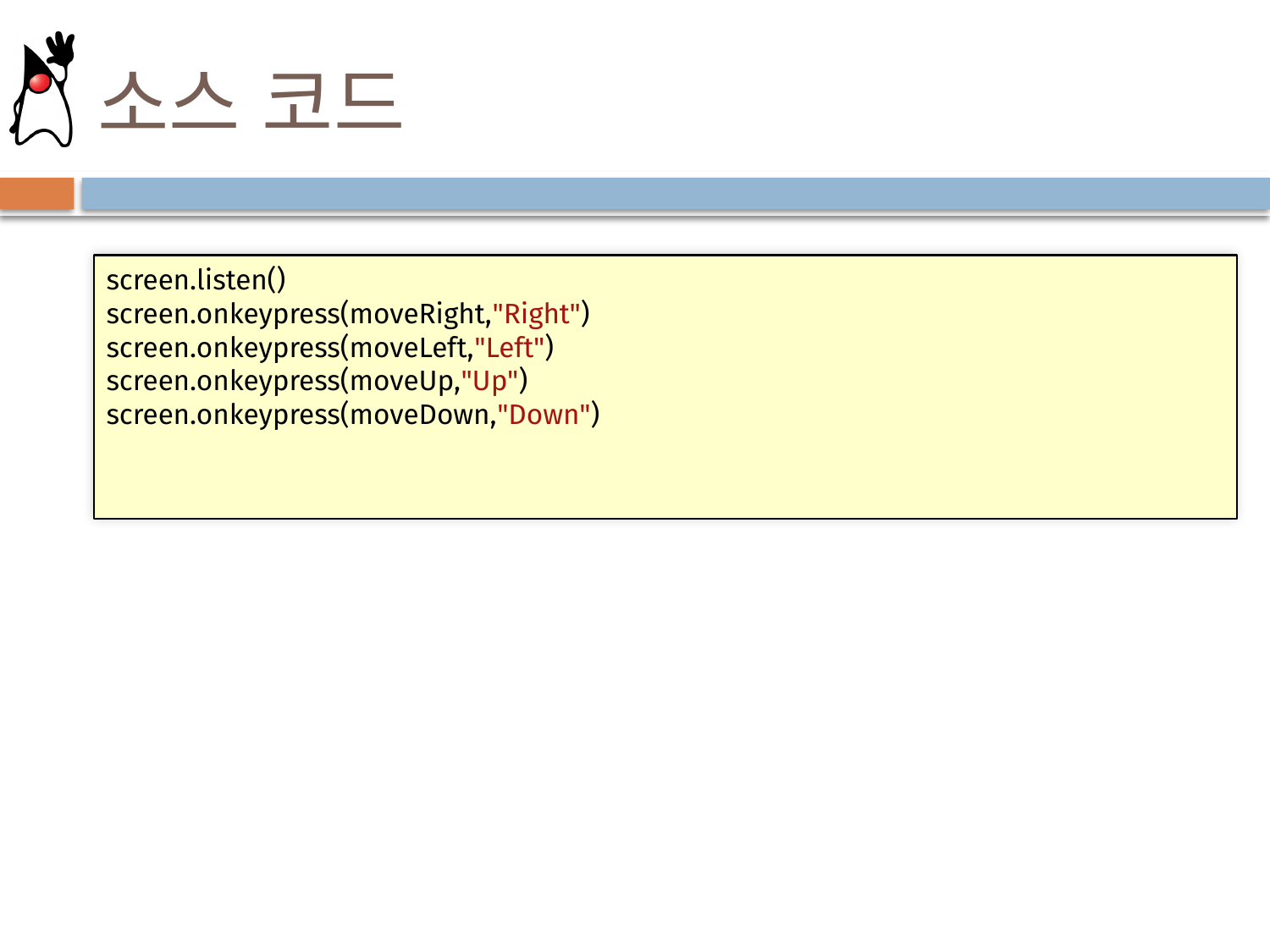

# 소스 코드
screen.listen()
screen.onkeypress(moveRight,"Right")
screen.onkeypress(moveLeft,"Left")
screen.onkeypress(moveUp,"Up")
screen.onkeypress(moveDown,"Down")